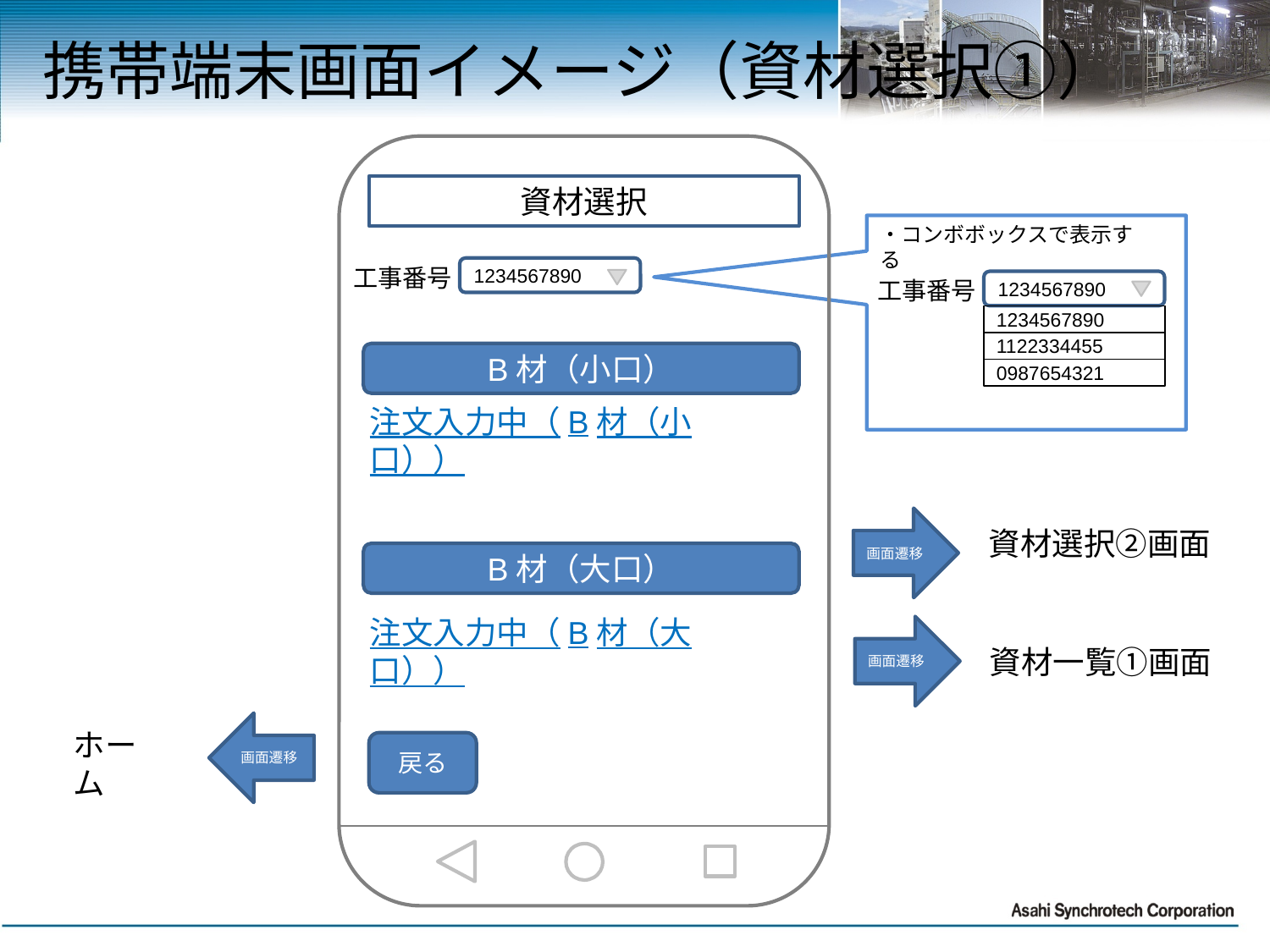

# 携帯端末画面イメージ（資材選択①）

資材選択
工事番号
1234567890

B材（小口）
注文入力中（B材（小口））
B材（大口）
注文入力中（B材（大口））
戻る

・コンボボックスで表示する
工事番号
1234567890

1234567890
1122334455
0987654321
画面遷移
資材選択②画面
画面遷移
資材一覧①画面

画面遷移
ホーム